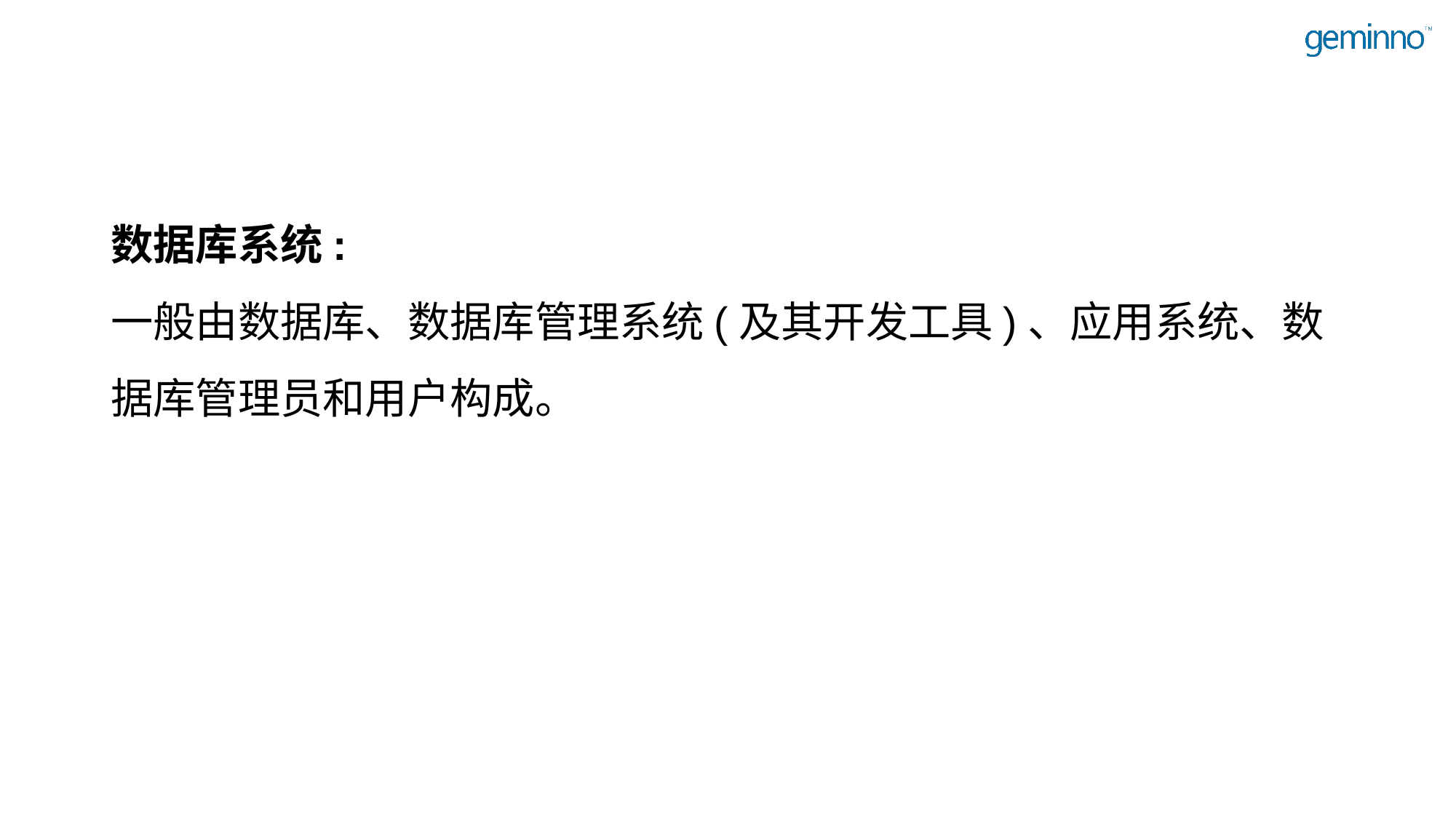

数据库系统:
一般由数据库、数据库管理系统(及其开发工具)、应用系统、数据库管理员和用户构成。